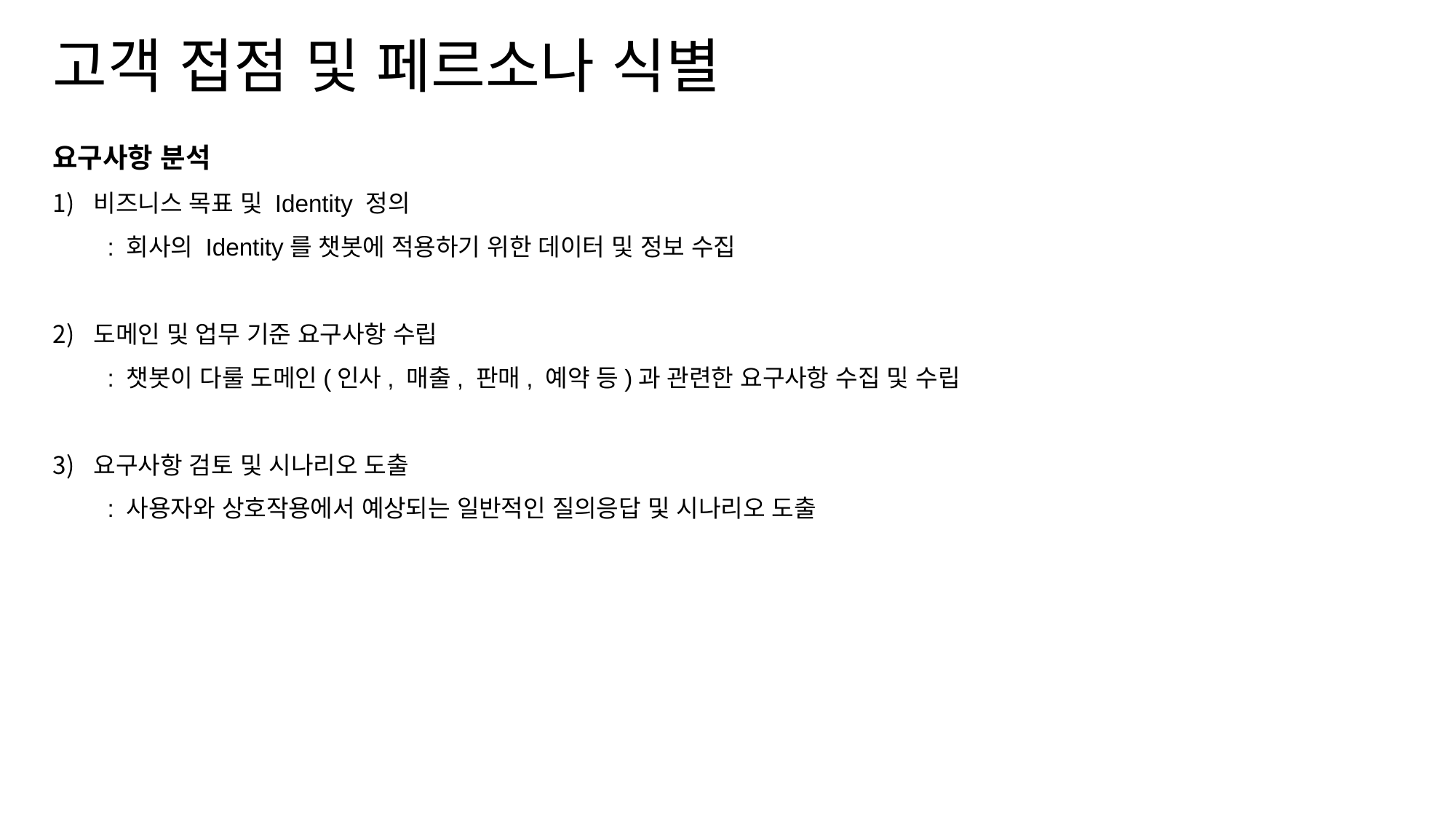

# 고객 접점 및 페르소나 식별
요구사항 분석
비즈니스 목표 및 Identity 정의
: 회사의 Identity를 챗봇에 적용하기 위한 데이터 및 정보 수집

도메인 및 업무 기준 요구사항 수립
: 챗봇이 다룰 도메인(인사, 매출, 판매, 예약 등)과 관련한 요구사항 수집 및 수립

요구사항 검토 및 시나리오 도출
: 사용자와 상호작용에서 예상되는 일반적인 질의응답 및 시나리오 도출